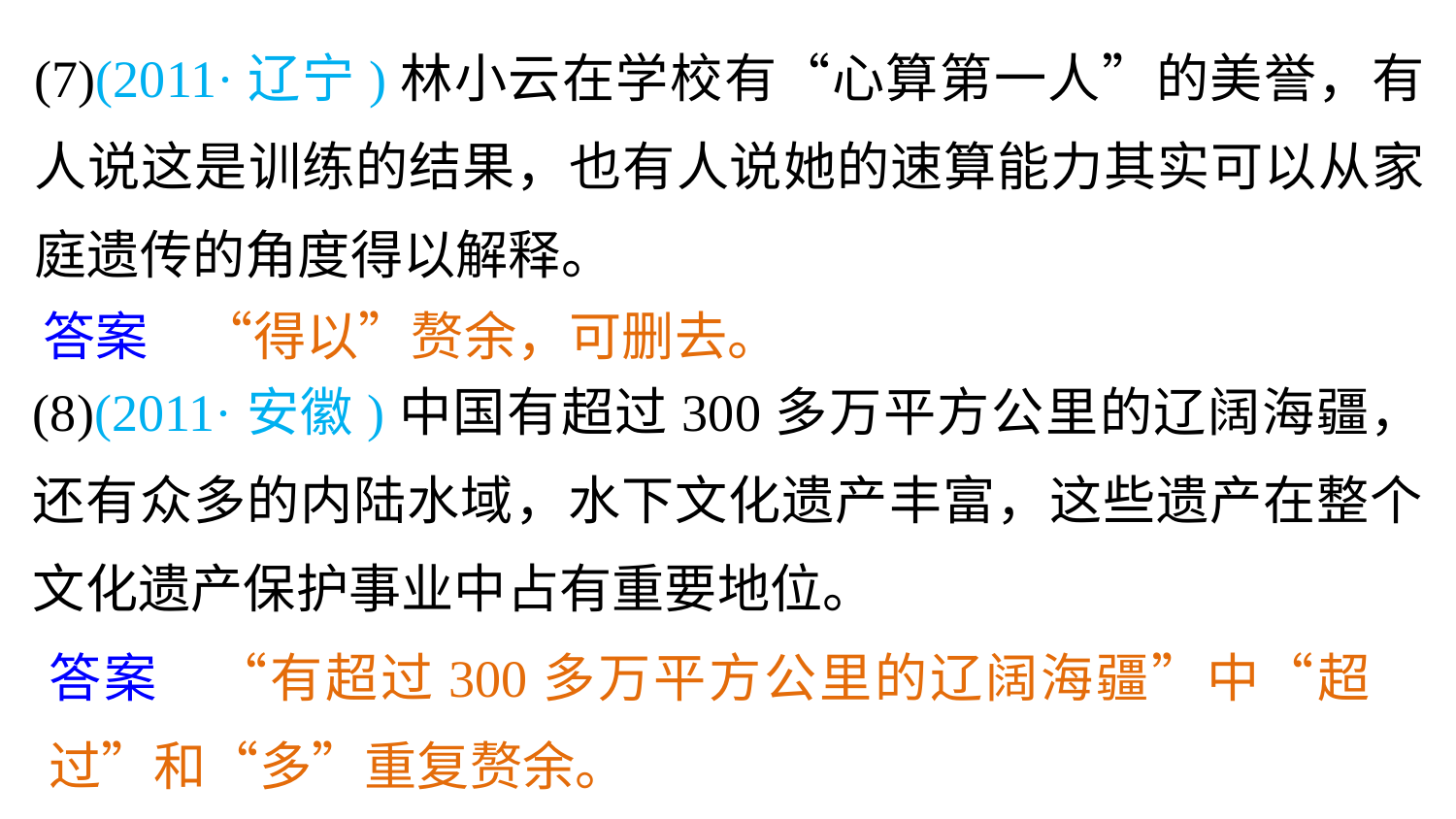

(7)(2011·辽宁)林小云在学校有“心算第一人”的美誉，有人说这是训练的结果，也有人说她的速算能力其实可以从家庭遗传的角度得以解释。
答案　“得以”赘余，可删去。
(8)(2011·安徽)中国有超过300多万平方公里的辽阔海疆，还有众多的内陆水域，水下文化遗产丰富，这些遗产在整个文化遗产保护事业中占有重要地位。
答案　“有超过300多万平方公里的辽阔海疆”中“超过”和“多”重复赘余。